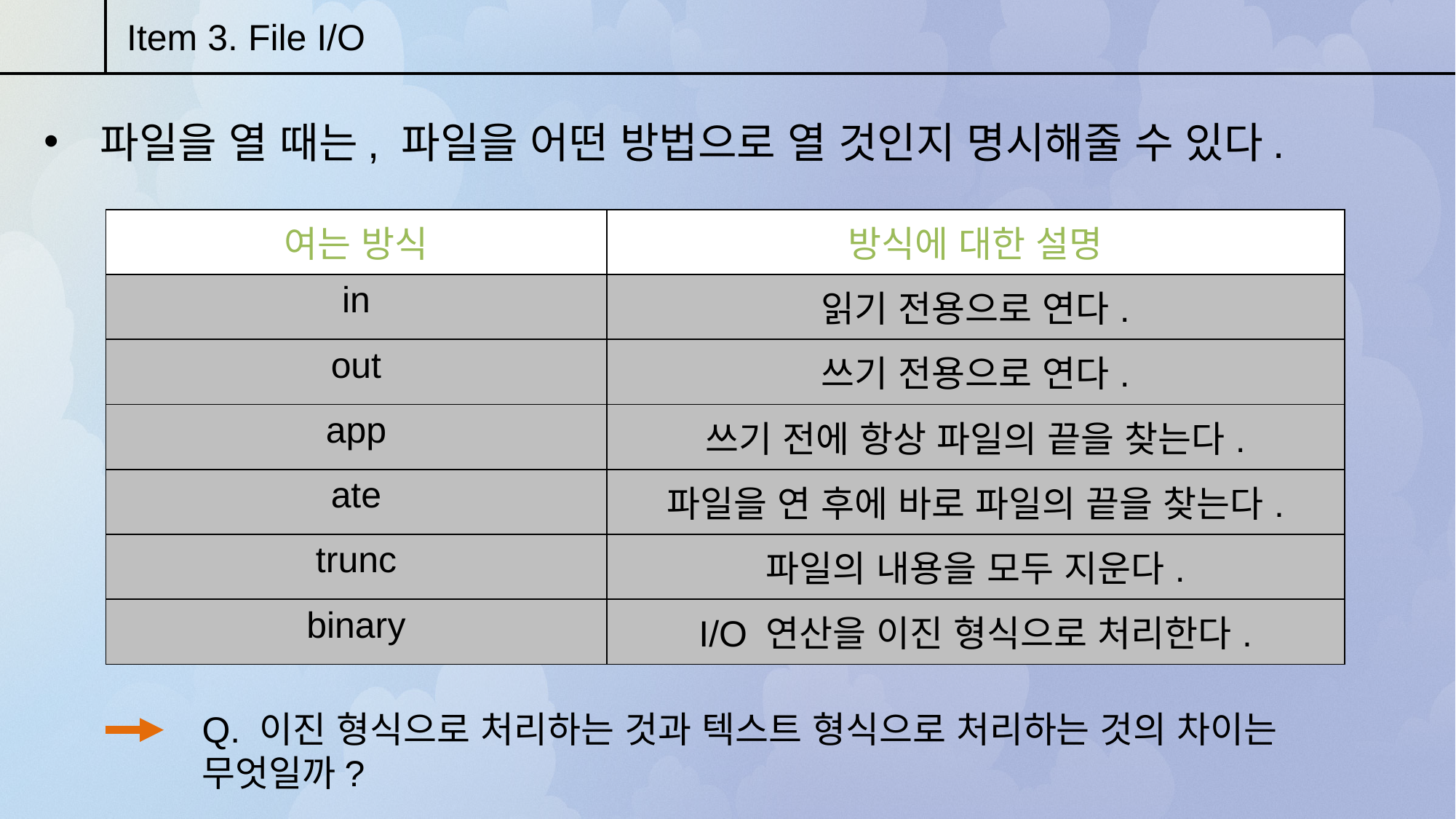

Item 3. File I/O
 파일을 열 때는, 파일을 어떤 방법으로 열 것인지 명시해줄 수 있다.
| 여는 방식 | 방식에 대한 설명 |
| --- | --- |
| in | 읽기 전용으로 연다. |
| out | 쓰기 전용으로 연다. |
| app | 쓰기 전에 항상 파일의 끝을 찾는다. |
| ate | 파일을 연 후에 바로 파일의 끝을 찾는다. |
| trunc | 파일의 내용을 모두 지운다. |
| binary | I/O 연산을 이진 형식으로 처리한다. |
Q. 이진 형식으로 처리하는 것과 텍스트 형식으로 처리하는 것의 차이는 무엇일까?